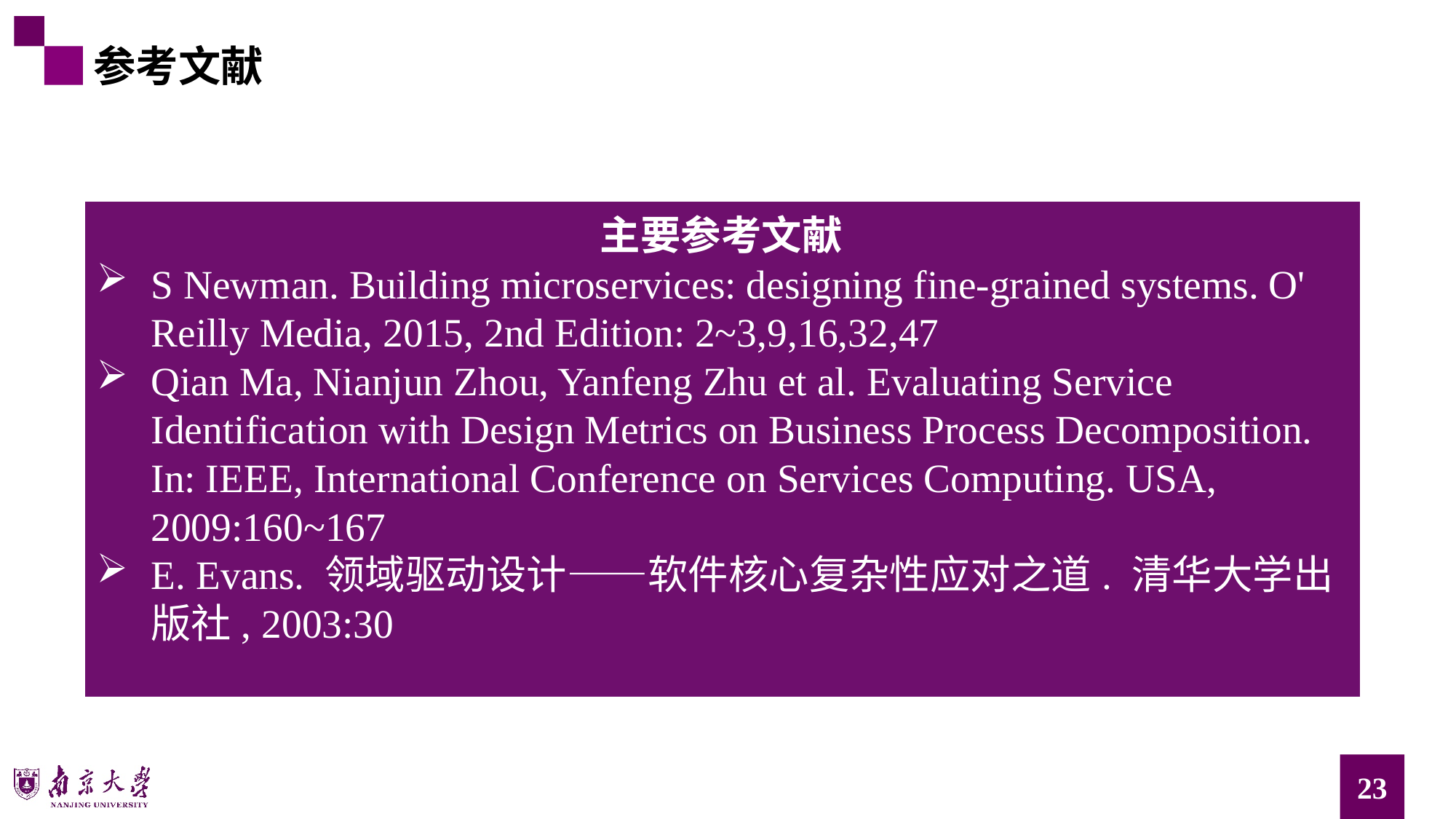

参考文献

主要参考文献
S Newman. Building microservices: designing fine-grained systems. O' Reilly Media, 2015, 2nd Edition: 2~3,9,16,32,47
Qian Ma, Nianjun Zhou, Yanfeng Zhu et al. Evaluating Service Identification with Design Metrics on Business Process Decomposition. In: IEEE, International Conference on Services Computing. USA, 2009:160~167
E. Evans. 领域驱动设计——软件核心复杂性应对之道. 清华大学出版社, 2003:30
23